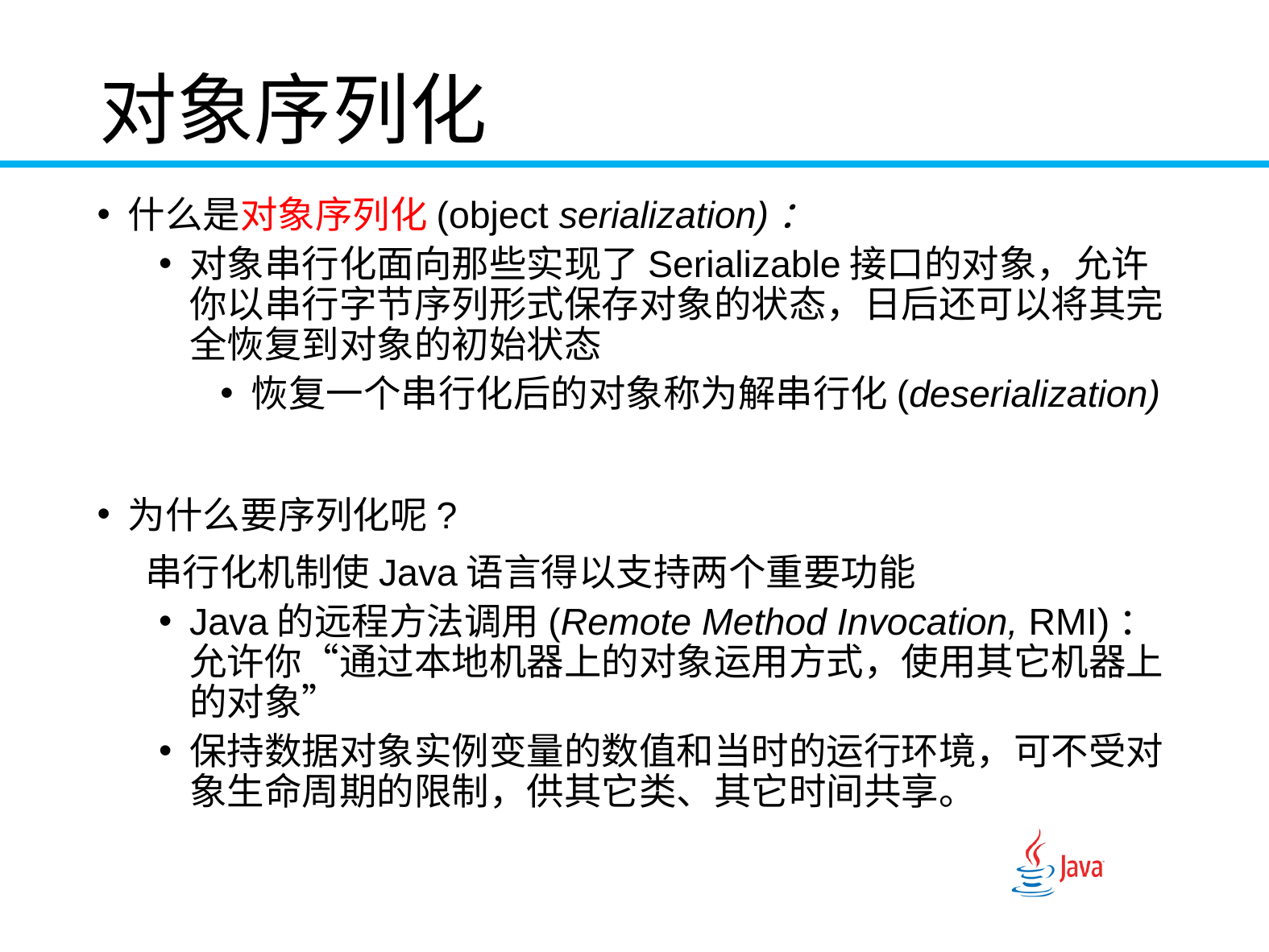

# 对象序列化
什么是对象序列化(object serialization)：
对象串行化面向那些实现了Serializable接口的对象，允许你以串行字节序列形式保存对象的状态，日后还可以将其完全恢复到对象的初始状态
恢复一个串行化后的对象称为解串行化(deserialization)

为什么要序列化呢?
	 串行化机制使Java语言得以支持两个重要功能
Java的远程方法调用(Remote Method Invocation, RMI)：允许你“通过本地机器上的对象运用方式，使用其它机器上的对象”
保持数据对象实例变量的数值和当时的运行环境，可不受对象生命周期的限制，供其它类、其它时间共享。

4